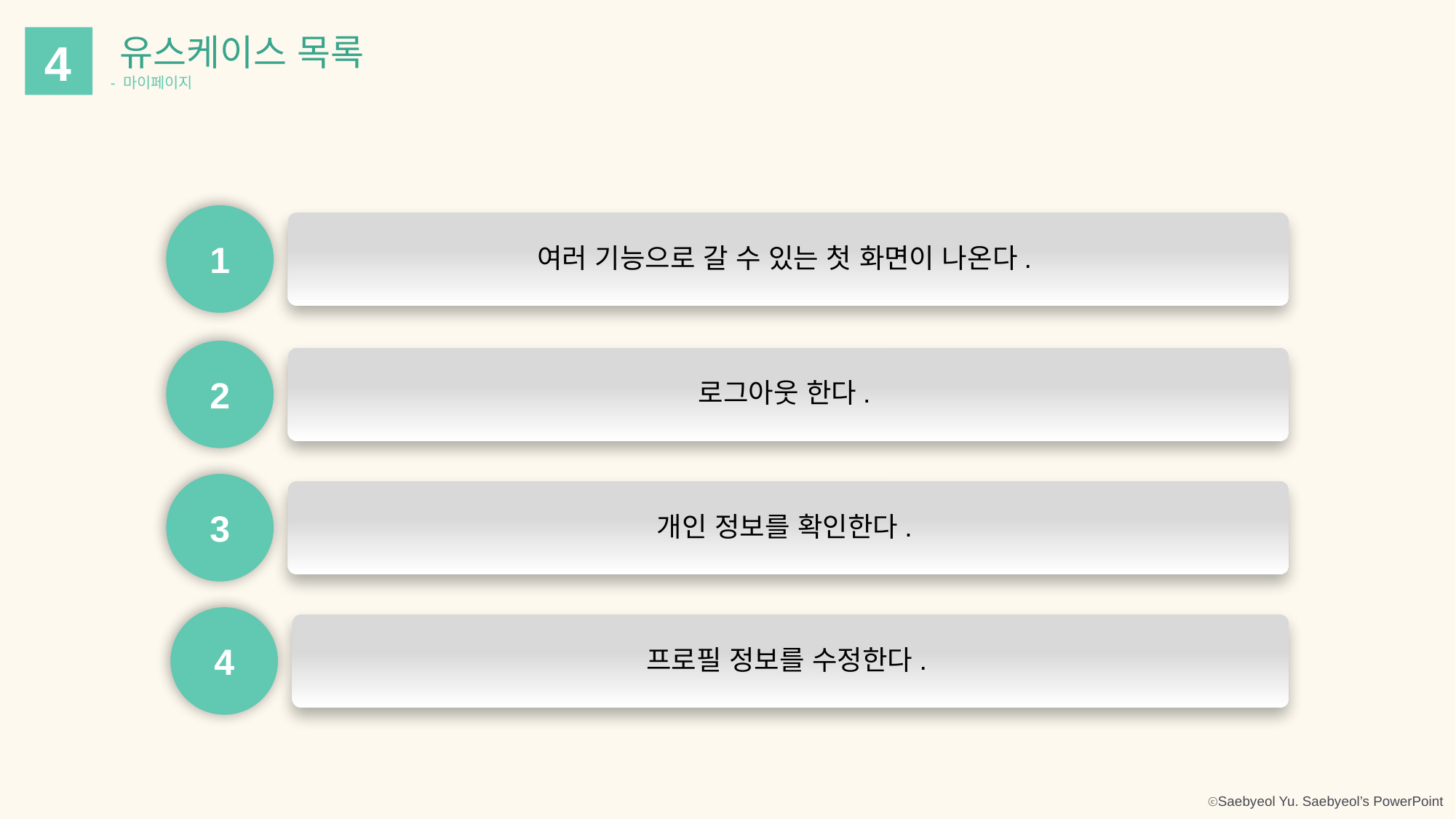

유스케이스 목록
- 마이페이지

4
1

여러 기능으로 갈 수 있는 첫 화면이 나온다.
2

로그아웃 한다.
3

개인 정보를 확인한다.
4

프로필 정보를 수정한다.